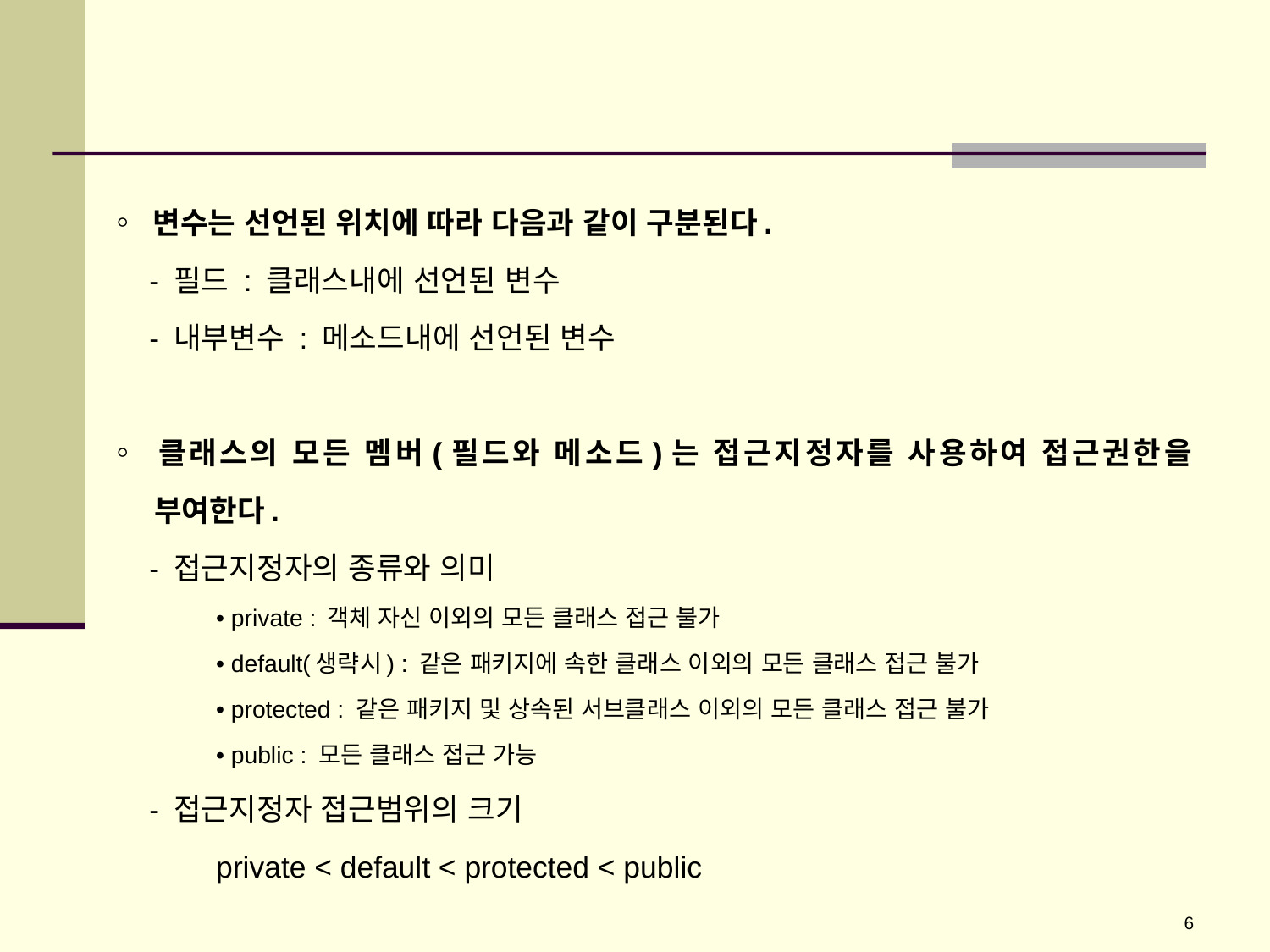

#
◦ 변수는 선언된 위치에 따라 다음과 같이 구분된다.
     - 필드 : 클래스내에 선언된 변수
     - 내부변수 : 메소드내에 선언된 변수

◦ 클래스의 모든 멤버(필드와 메소드)는 접근지정자를 사용하여 접근권한을 부여한다.
     - 접근지정자의 종류와 의미
	• private : 객체 자신 이외의 모든 클래스 접근 불가
	• default(생략시) : 같은 패키지에 속한 클래스 이외의 모든 클래스 접근 불가
	• protected : 같은 패키지 및 상속된 서브클래스 이외의 모든 클래스 접근 불가
	• public : 모든 클래스 접근 가능
     - 접근지정자 접근범위의 크기
	private < default < protected < public

6